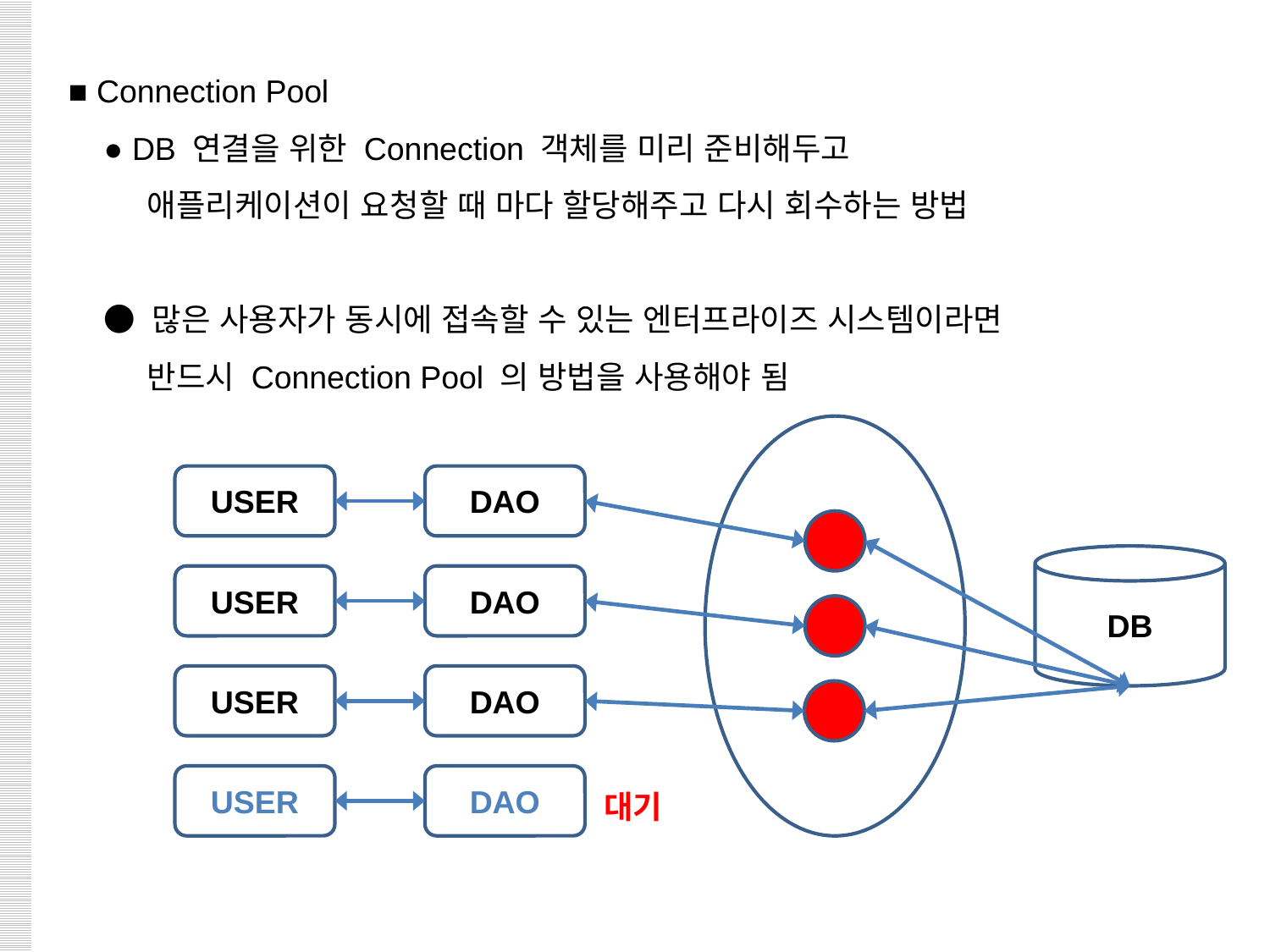

■ Connection Pool
    ● DB 연결을 위한 Connection 객체를 미리 준비해두고
        애플리케이션이 요청할 때 마다 할당해주고 다시 회수하는 방법

    ● 많은 사용자가 동시에 접속할 수 있는 엔터프라이즈 시스템이라면
        반드시 Connection Pool 의 방법을 사용해야 됨

USER
DAO

DB
USER
DAO

USER
DAO

대기
USER
DAO